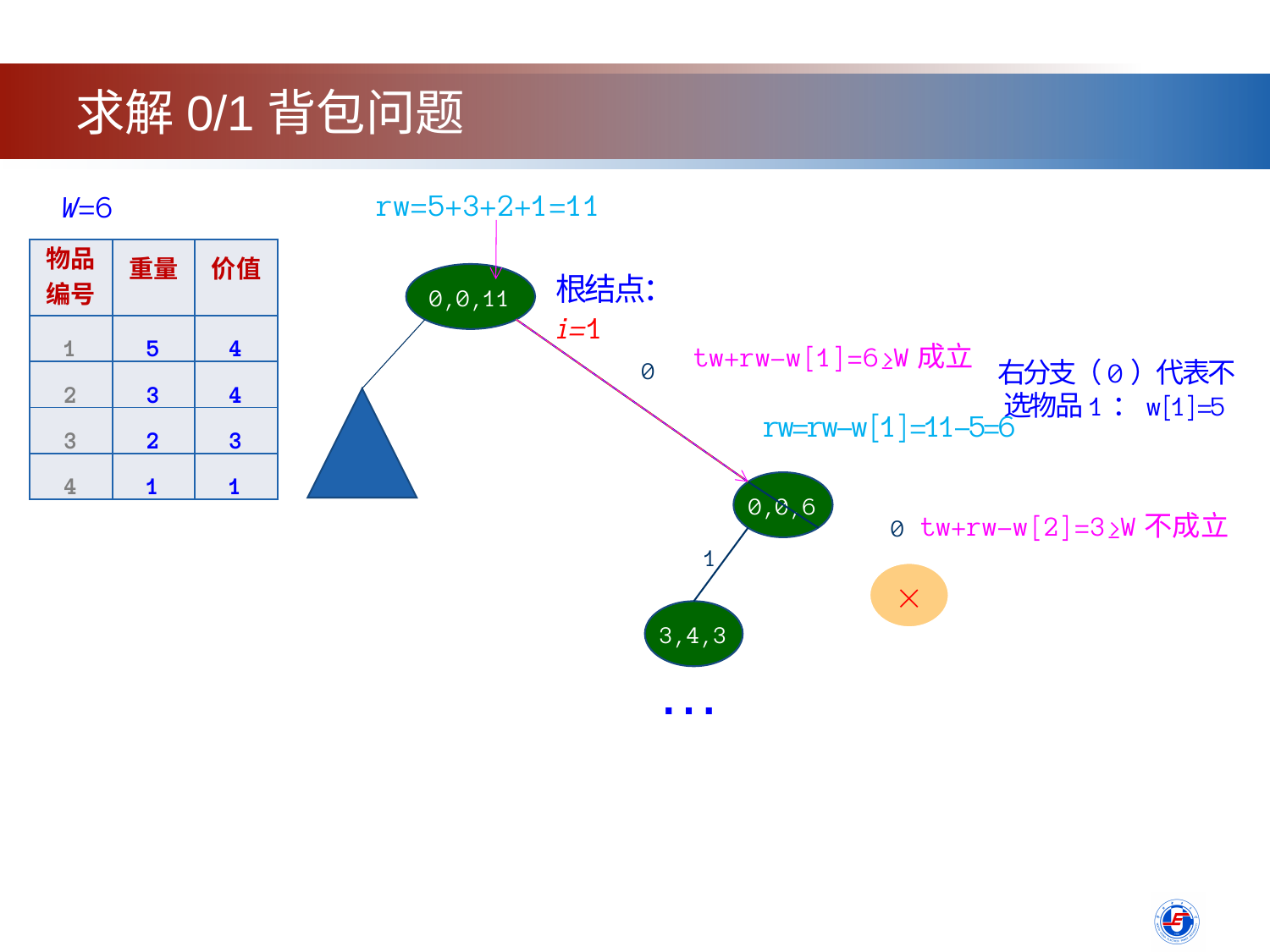

求解0/1背包问题
rw=5+3+2+1=11
0,0,11
根结点：i=1

W=6
| 物品编号 | 重量 | 价值 |
| --- | --- | --- |
| 1 | 5 | 4 |
| 2 | 3 | 4 |
| 3 | 2 | 3 |
| 4 | 1 | 1 |
tw+rw-w[1]=6≥W成立
右分支（0）代表不选物品1：w[1]=5
0
rw=rw-w[1]=11-5=6
0,0,6
tw+rw-w[2]=3≥W不成立
0
×
1
3,4,3
…